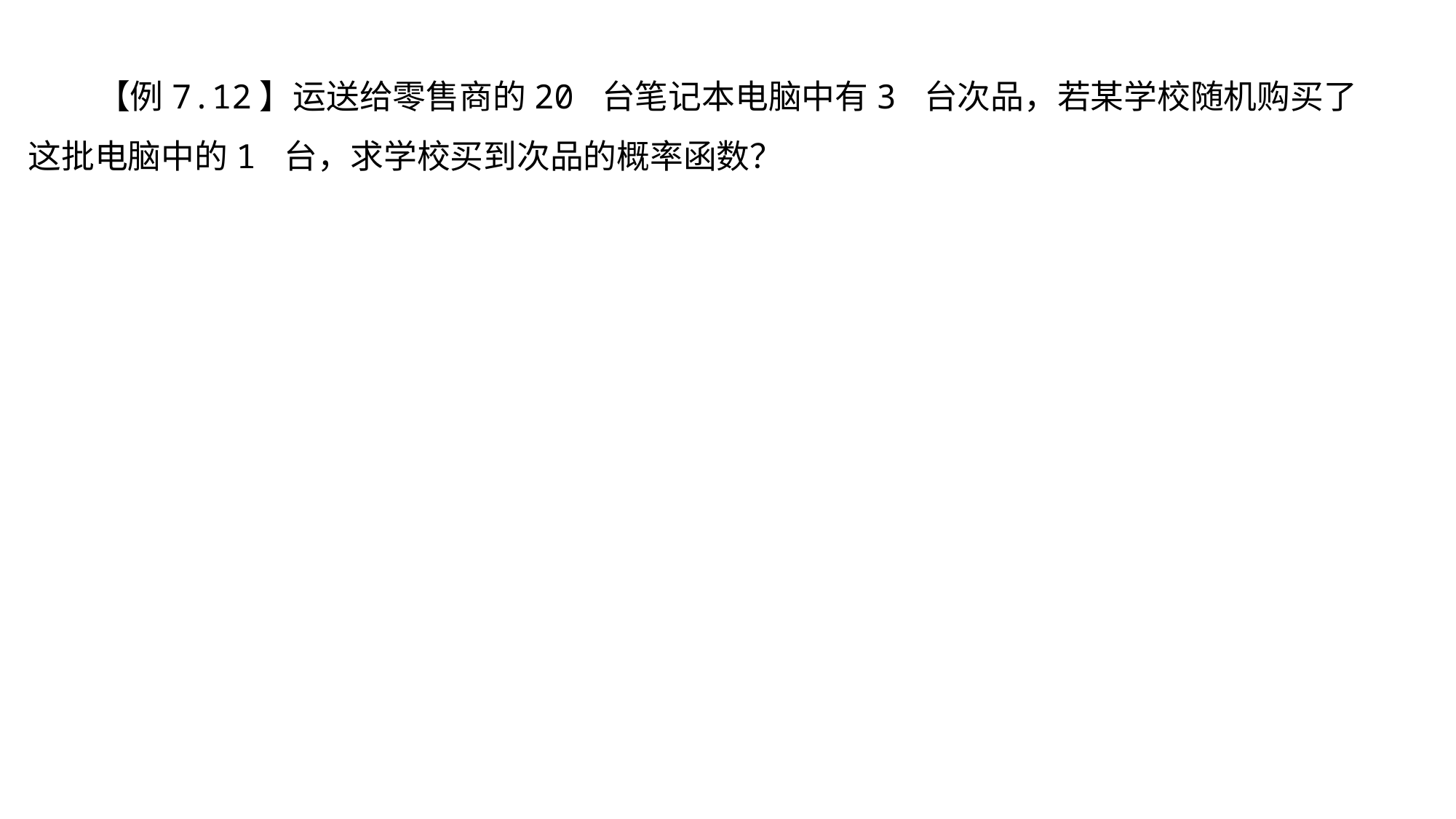

【例7.12】运送给零售商的20 台笔记本电脑中有3 台次品，若某学校随机购买了这批电脑中的1 台，求学校买到次品的概率函数？